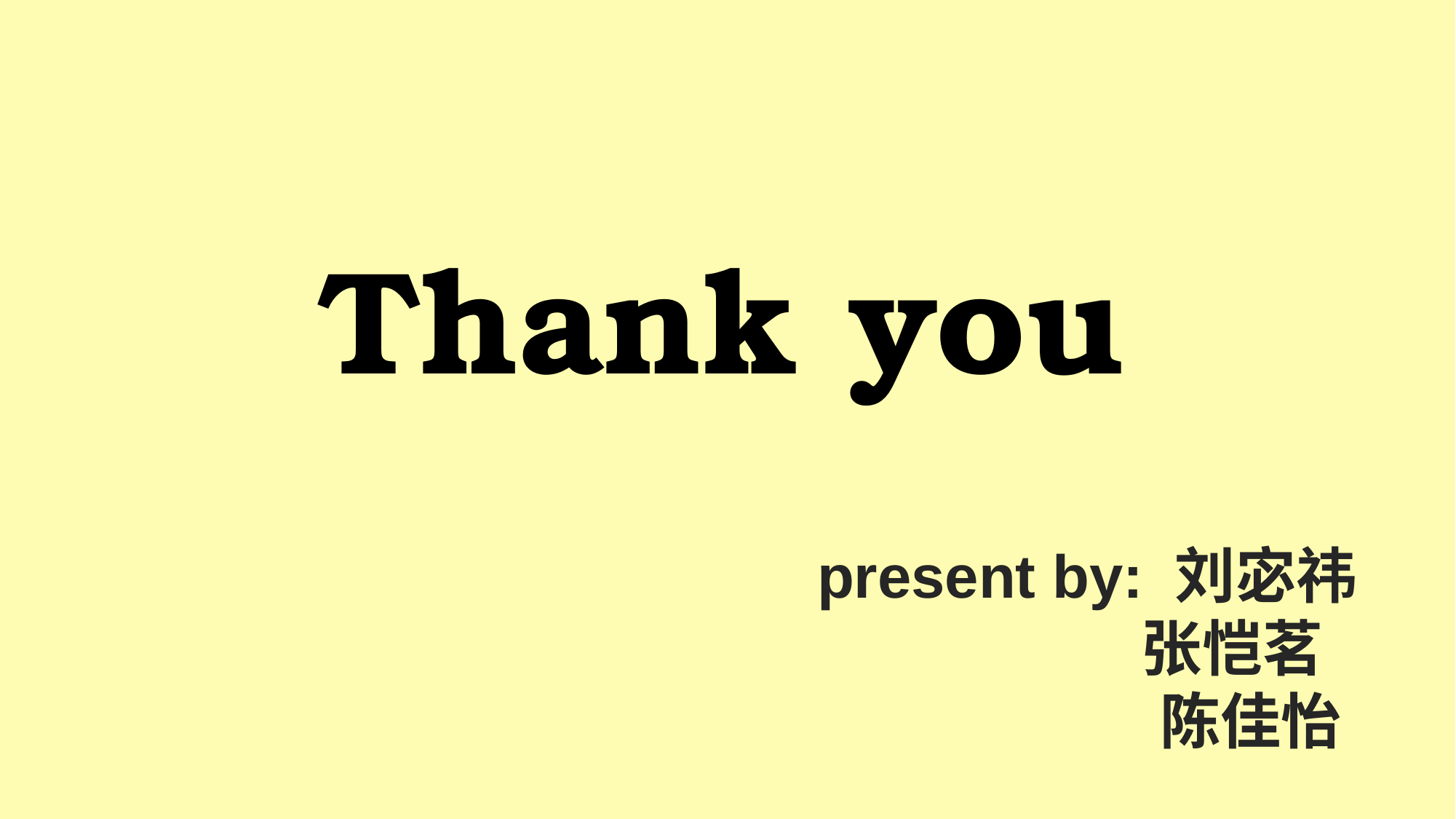

Thank you
present by: 刘宓祎
			张恺茗
			陈佳怡